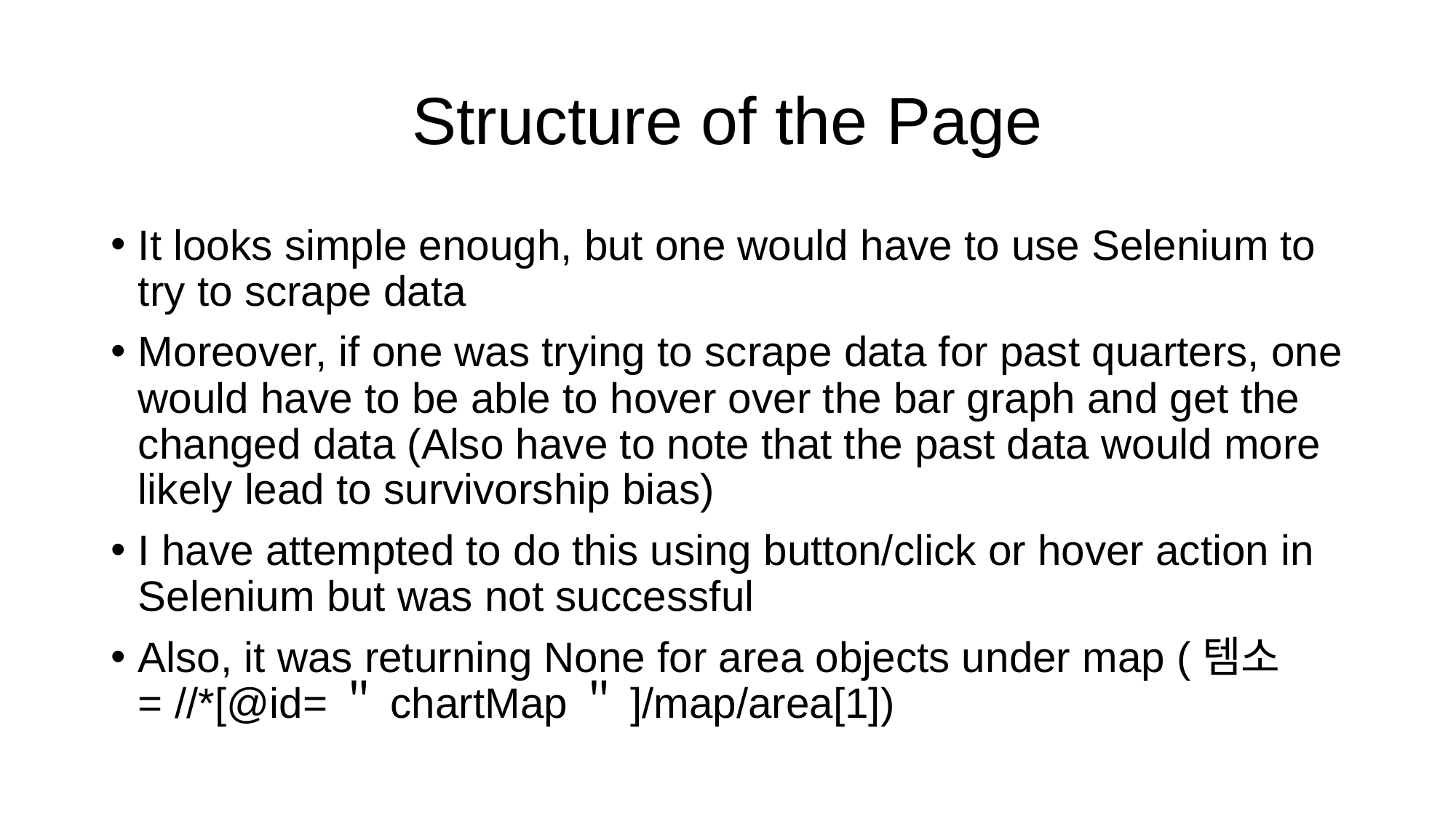

# Structure of the Page
It looks simple enough, but one would have to use Selenium to try to scrape data
Moreover, if one was trying to scrape data for past quarters, one would have to be able to hover over the bar graph and get the changed data (Also have to note that the past data would more likely lead to survivorship bias)
I have attempted to do this using button/click or hover action in Selenium but was not successful
Also, it was returning None for area objects under map (템소 = //*[@id=＂chartMap＂]/map/area[1])